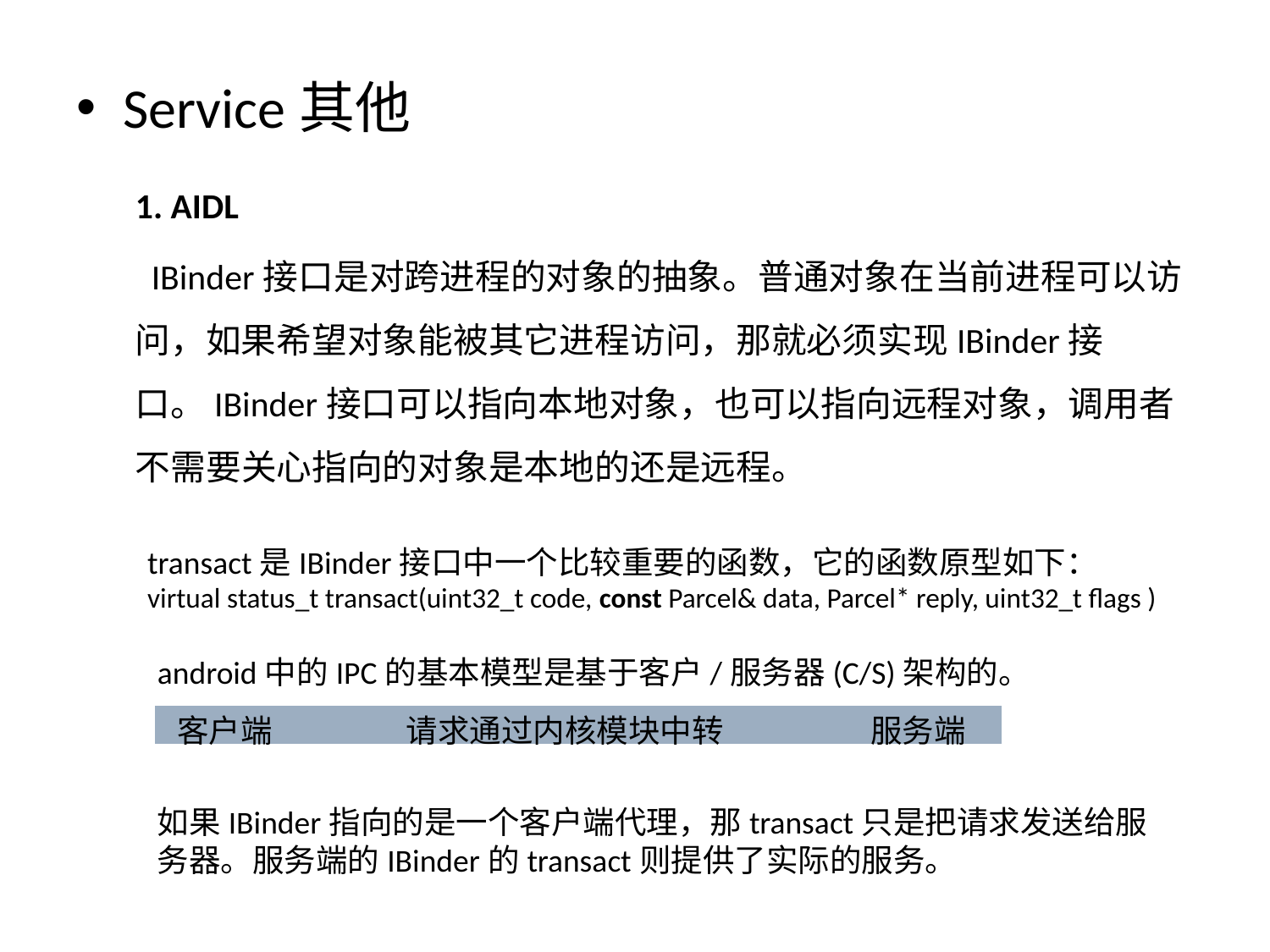

Service其他
	1. AIDL
	  IBinder接口是对跨进程的对象的抽象。普通对象在当前进程可以访问，如果希望对象能被其它进程访问，那就必须实现IBinder接口。IBinder接口可以指向本地对象，也可以指向远程对象，调用者不需要关心指向的对象是本地的还是远程。
transact是IBinder接口中一个比较重要的函数，它的函数原型如下：
virtual status_t transact(uint32_t code, const Parcel& data, Parcel* reply, uint32_t flags )
android中的IPC的基本模型是基于客户/服务器(C/S)架构的。
| 客户端 | 请求通过内核模块中转 | 服务端 |
| --- | --- | --- |
如果IBinder指向的是一个客户端代理，那transact只是把请求发送给服务器。服务端的IBinder的transact则提供了实际的服务。